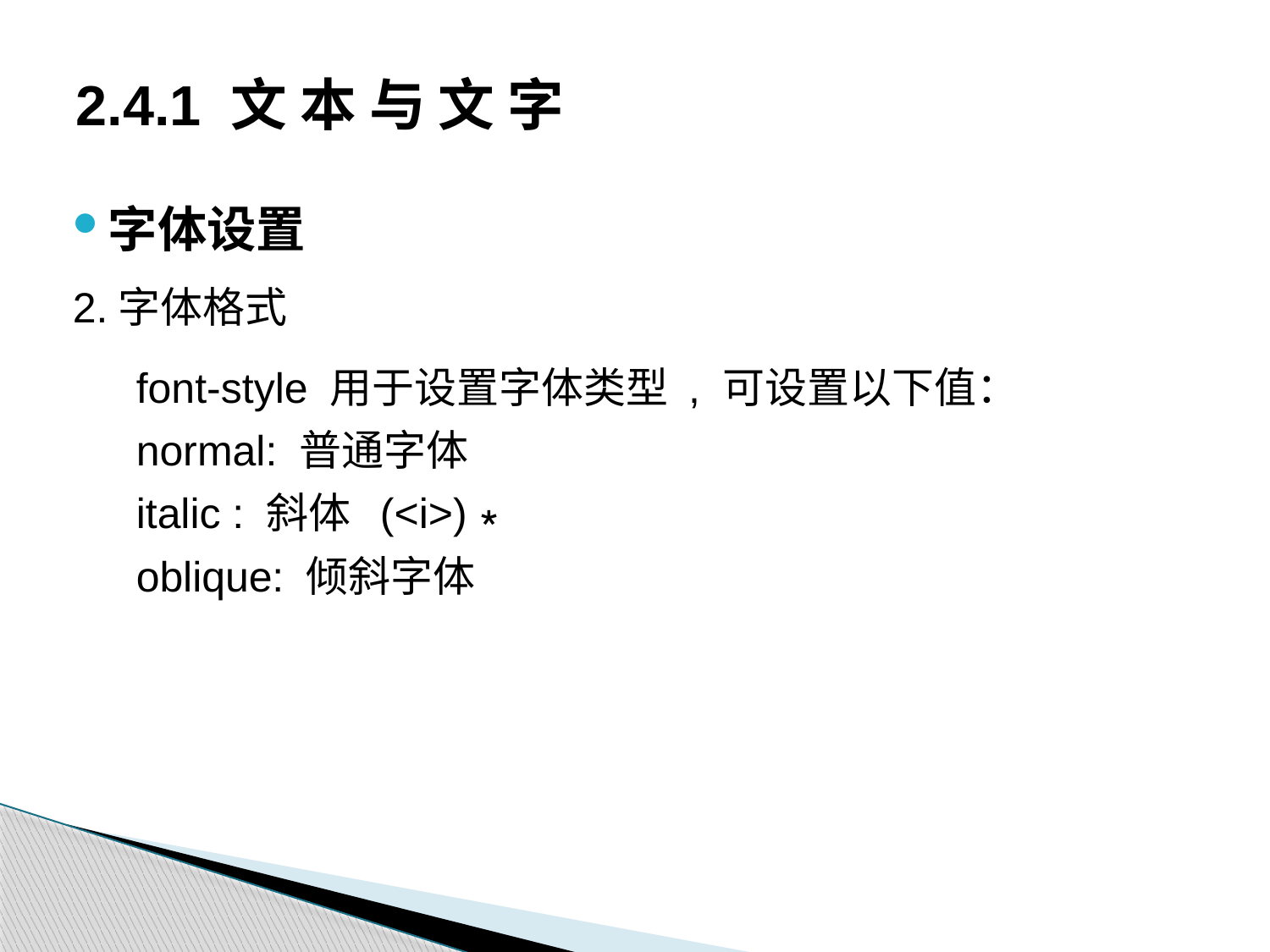

# 2.4.1 文 本 与 文 字
字体设置
2.字体格式
font-style 用于设置字体类型 , 可设置以下值：
normal: 普通字体
italic : 斜体  (<i>) ∗
oblique: 倾斜字体